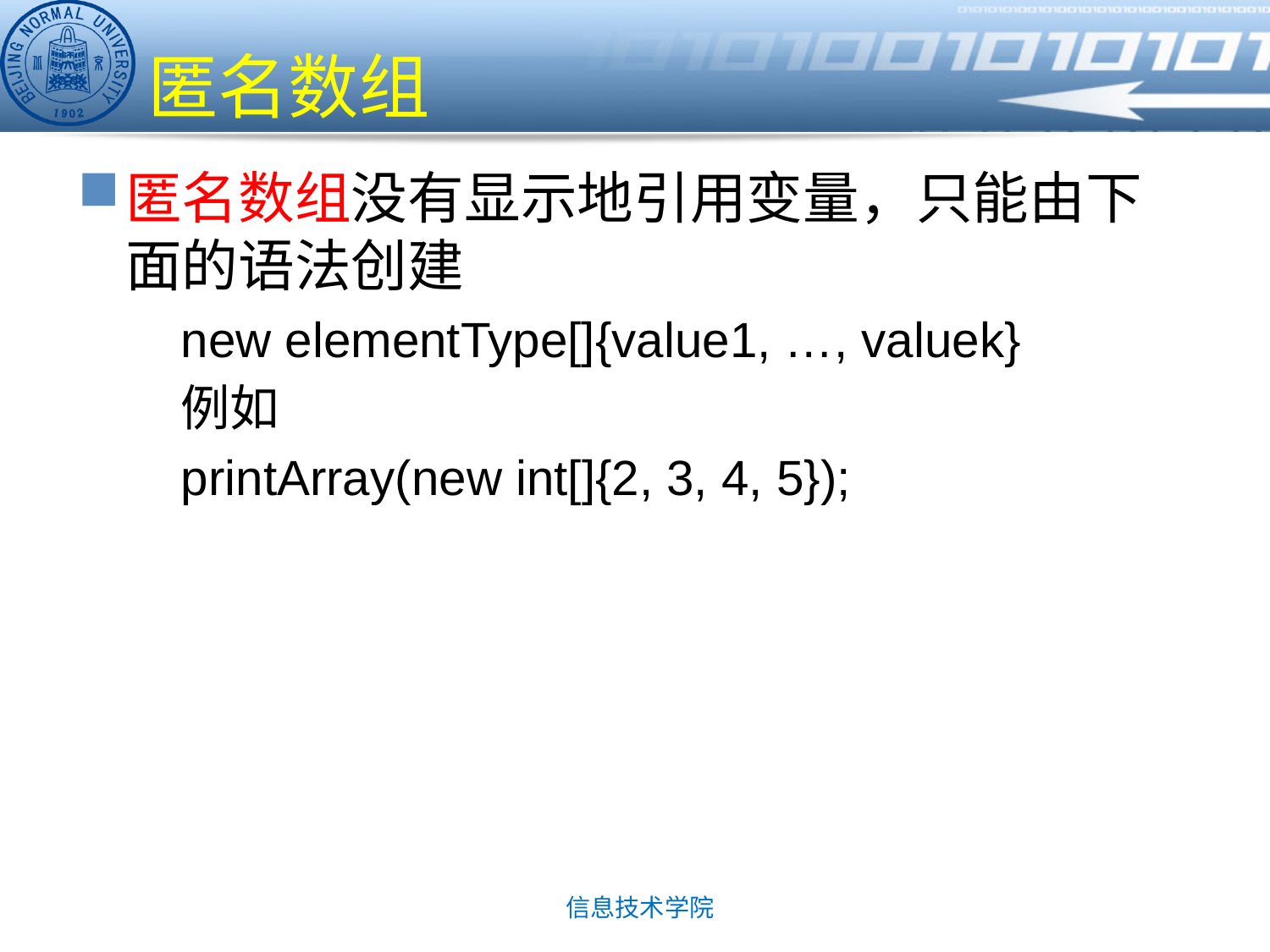

# 匿名数组
匿名数组没有显示地引用变量，只能由下面的语法创建
	new elementType[]{value1, …, valuek}
	例如
	printArray(new int[]{2, 3, 4, 5});

9